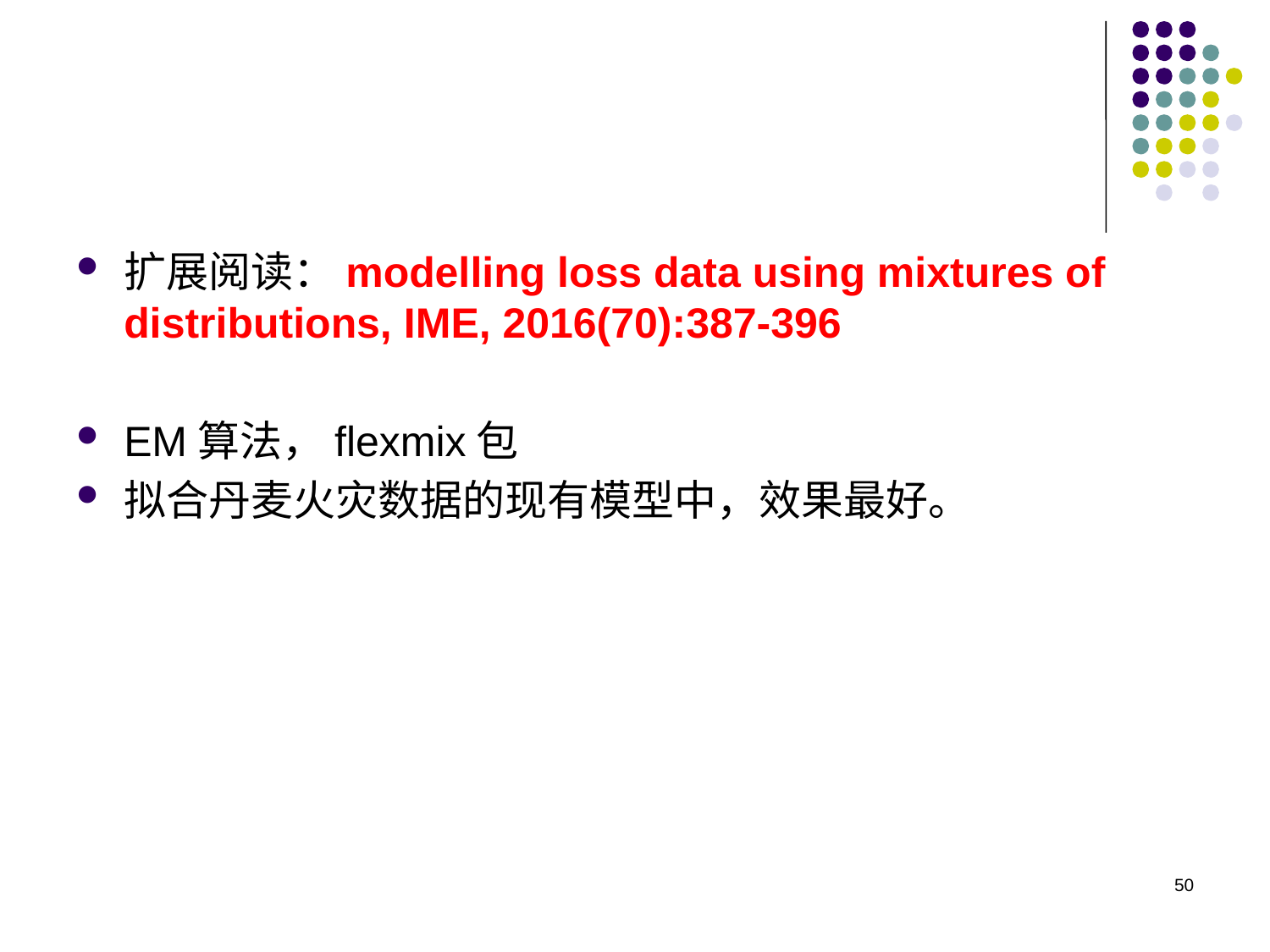

扩展阅读：modelling loss data using mixtures of distributions, IME, 2016(70):387-396

EM算法，flexmix包
拟合丹麦火灾数据的现有模型中，效果最好。
50